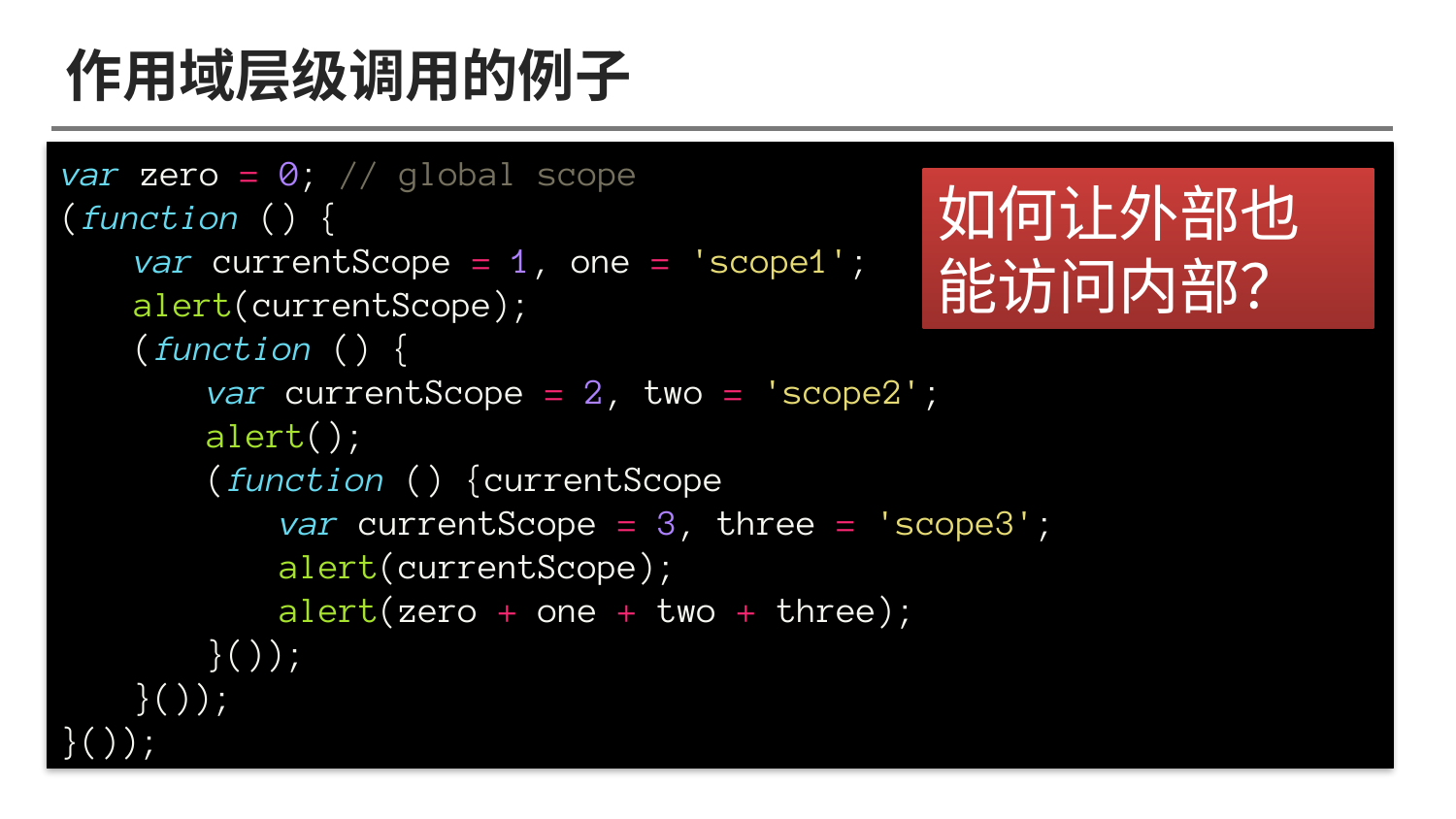

# 作用域层级调用的例子
var zero = 0; // global scope
(function () {
var currentScope = 1, one = 'scope1';
alert(currentScope);
(function () {
var currentScope = 2, two = 'scope2';
alert();
(function () {currentScope
var currentScope = 3, three = 'scope3';
alert(currentScope);
alert(zero + one + two + three);
}());
}());
}());

如何让外部也能访问内部？